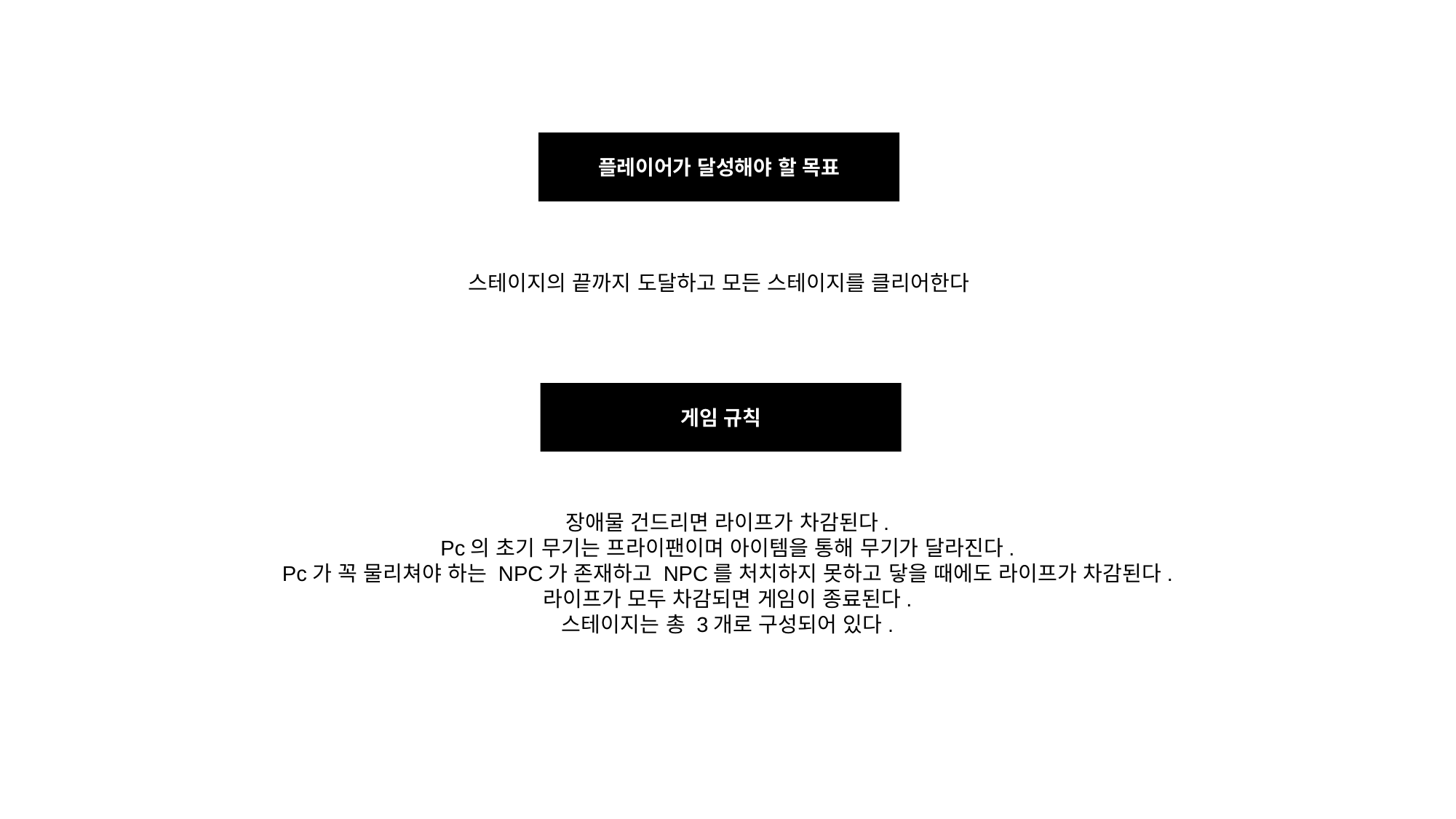

플레이어가 달성해야 할 목표
스테이지의 끝까지 도달하고 모든 스테이지를 클리어한다
게임 규칙
장애물 건드리면 라이프가 차감된다.
Pc의 초기 무기는 프라이팬이며 아이템을 통해 무기가 달라진다.
Pc가 꼭 물리쳐야 하는 NPC가 존재하고 NPC를 처치하지 못하고 닿을 때에도 라이프가 차감된다.
라이프가 모두 차감되면 게임이 종료된다.
스테이지는 총 3개로 구성되어 있다.